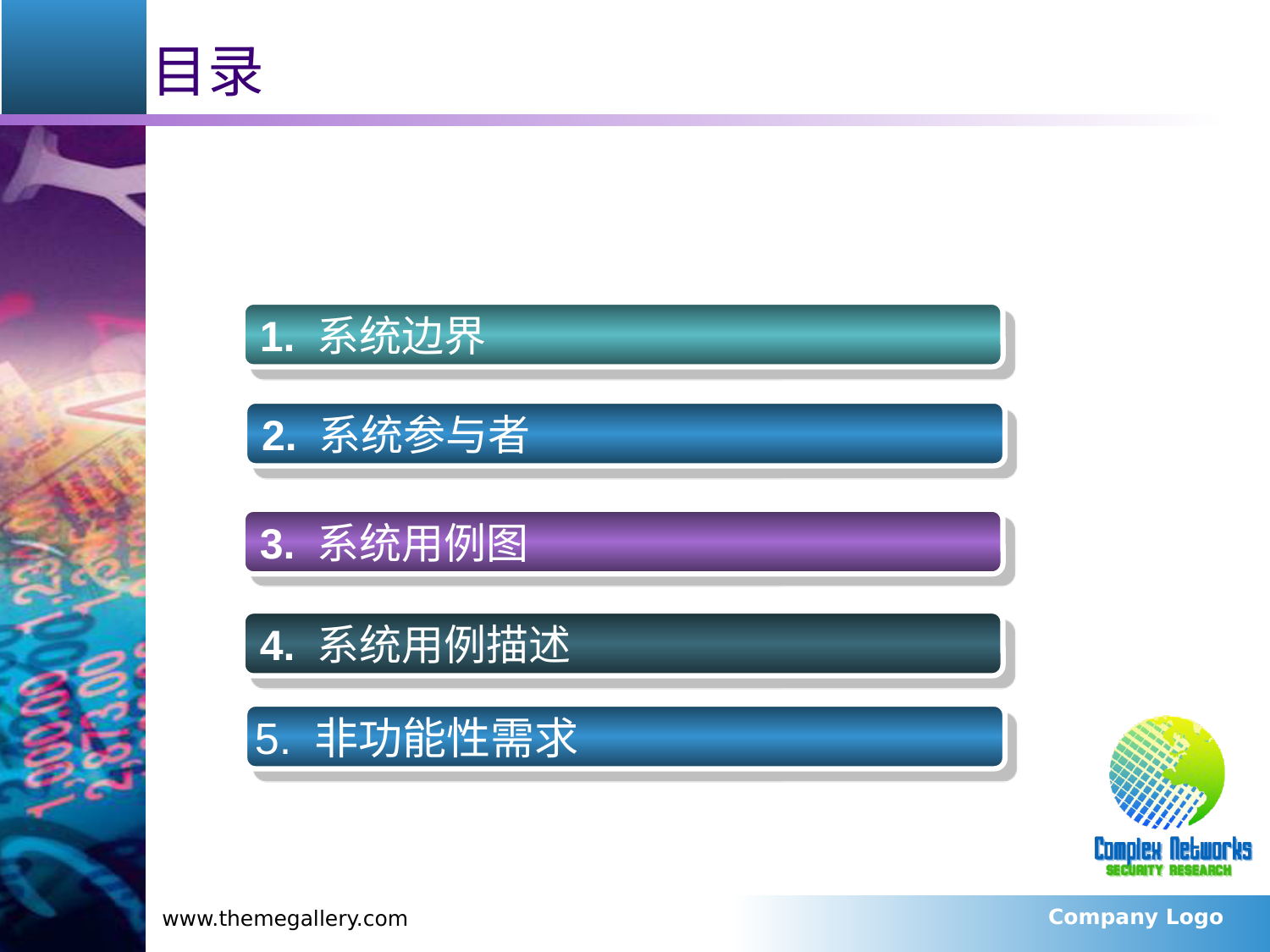

# 目录
 1. 系统边界

 2. 系统参与者

 3. 系统用例图

 4. 系统用例描述

5. 非功能性需求
Company Logo
www.themegallery.com